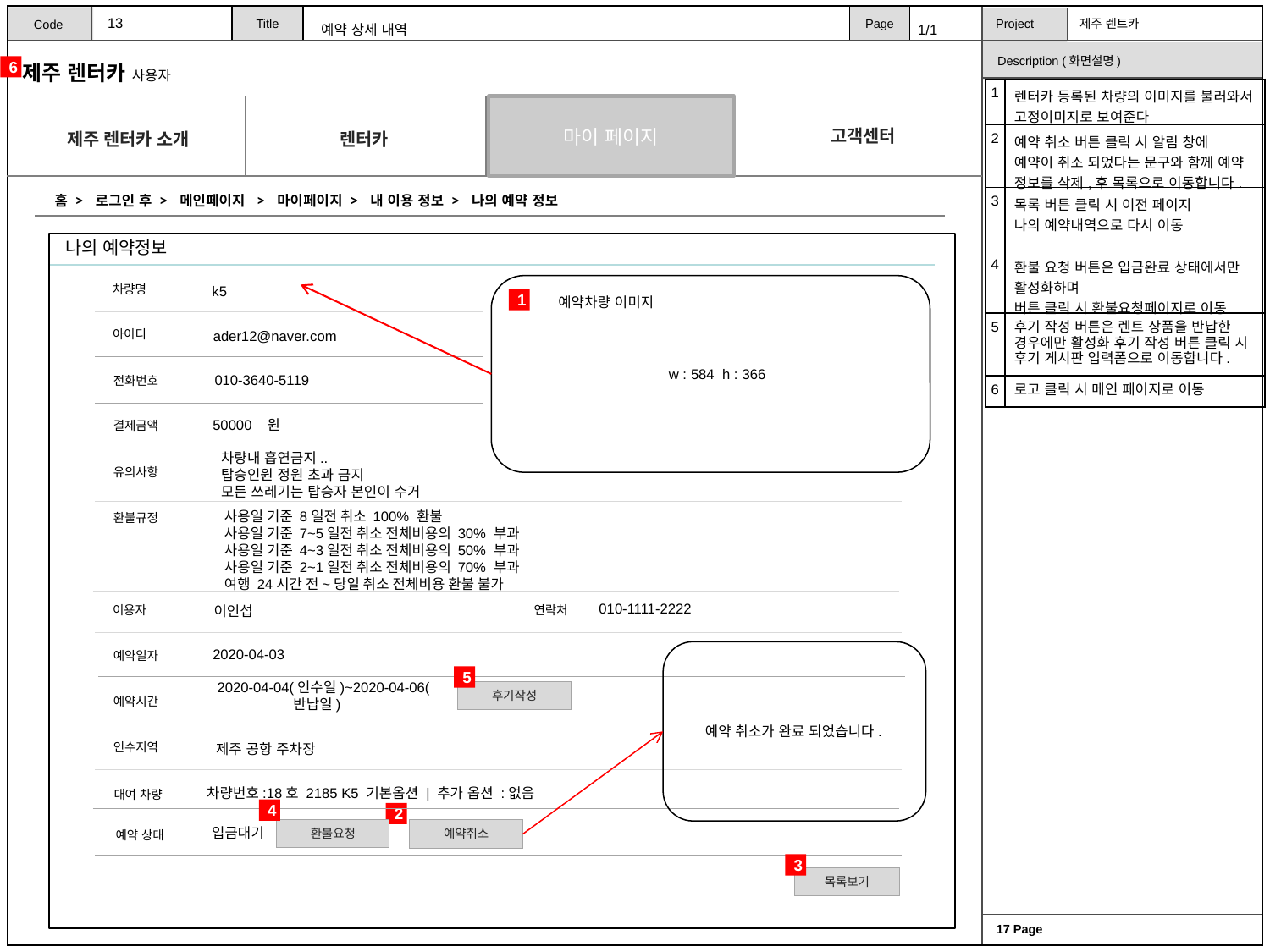

13
예약 상세 내역
1/1
6
| 1 | 렌터카 등록된 차량의 이미지를 불러와서 고정이미지로 보여준다 |
| --- | --- |
| 2 | 예약 취소 버튼 클릭 시 알림 창에 예약이 취소 되었다는 문구와 함께 예약 정보를 삭제,후 목록으로 이동합니다. |
| 3 | 목록 버튼 클릭 시 이전 페이지 나의 예약내역으로 다시 이동 |
| 4 | 환불 요청 버튼은 입금완료 상태에서만 활성화하며 버튼 클릭 시 환불요청페이지로 이동 |
| 5 | 후기 작성 버튼은 렌트 상품을 반납한 경우에만 활성화 후기 작성 버튼 클릭 시 후기 게시판 입력폼으로 이동합니다. |
| 6 | 로고 클릭 시 메인 페이지로 이동 |
마이 페이지
홈 > 로그인 후 > 메인페이지  > 마이페이지 > 내 이용 정보 > 나의 예약 정보
나의 예약정보

차량명

k5
예약차량 이미지
1
아이디
ader12@naver.com
w : 584  h : 366
010-3640-5119
전화번호
50000   원
결제금액
차량내 흡연금지..
탑승인원 정원 초과 금지
모든 쓰레기는 탑승자 본인이 수거
유의사항
사용일 기준 8일전 취소 100% 환불
사용일 기준 7~5일전 취소 전체비용의 30% 부과
사용일 기준 4~3일전 취소 전체비용의 50% 부과
사용일 기준 2~1일전 취소 전체비용의 70% 부과
여행 24시간 전~당일 취소 전체비용 환불 불가

환불규정
010-1111-2222
이용자
연락처
이인섭
2020-04-03
예약일자

5
후기작성
    2020-04-04(인수일)~2020-04-06(반납일)
예약시간
예약 취소가 완료 되었습니다.
인수지역
제주 공항 주차장
차량번호:18호 2185 K5 기본옵션 | 추가 옵션 :없음

대여 차량
4
2
입금대기
예약취소
환불요청
예약 상태
3
목록보기